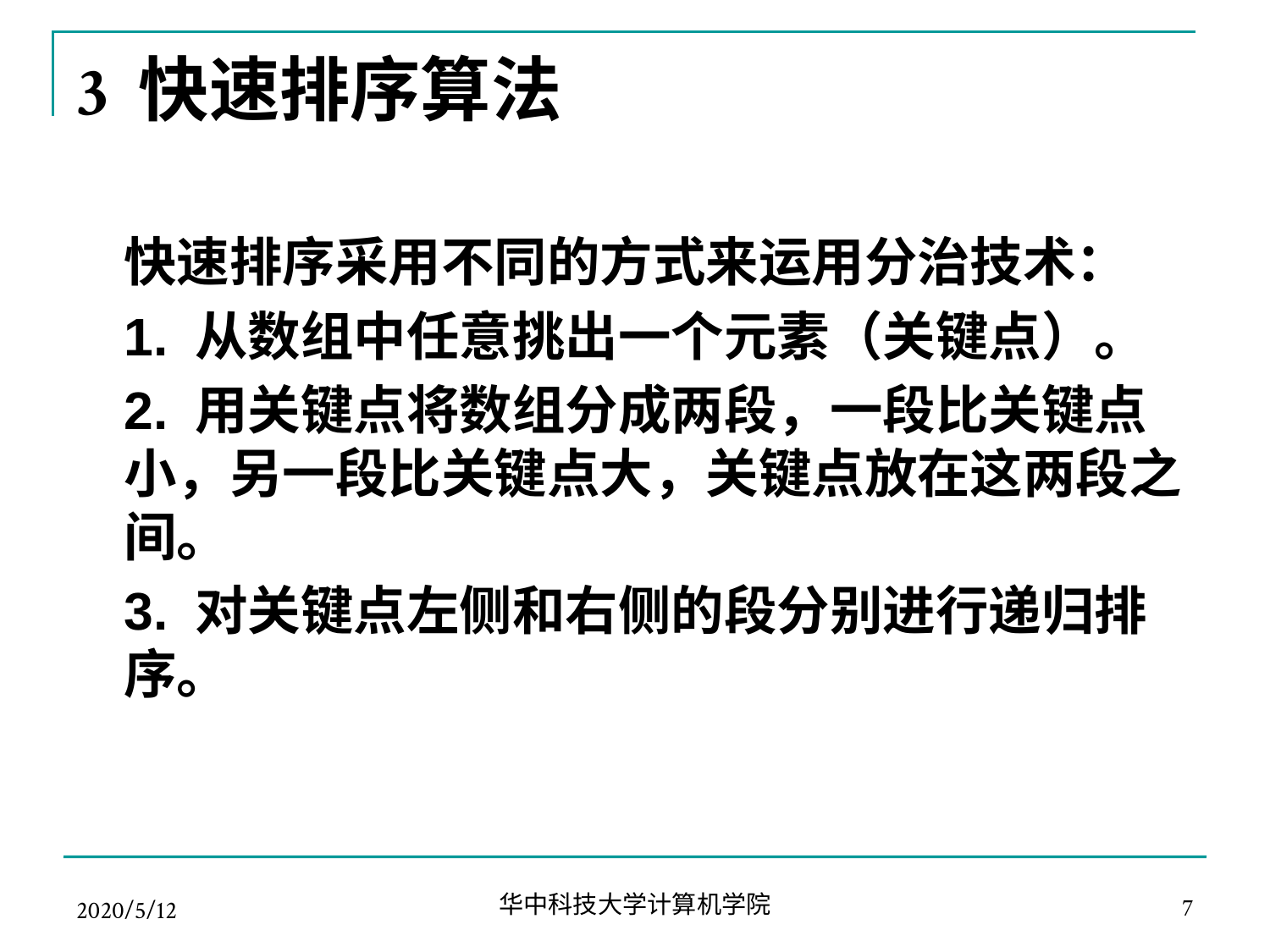

# 3 快速排序算法
	快速排序采用不同的方式来运用分治技术：
	1. 从数组中任意挑出一个元素（关键点）。
	2. 用关键点将数组分成两段，一段比关键点小，另一段比关键点大，关键点放在这两段之间。
	3. 对关键点左侧和右侧的段分别进行递归排序。
2020/5/12
7
华中科技大学计算机学院